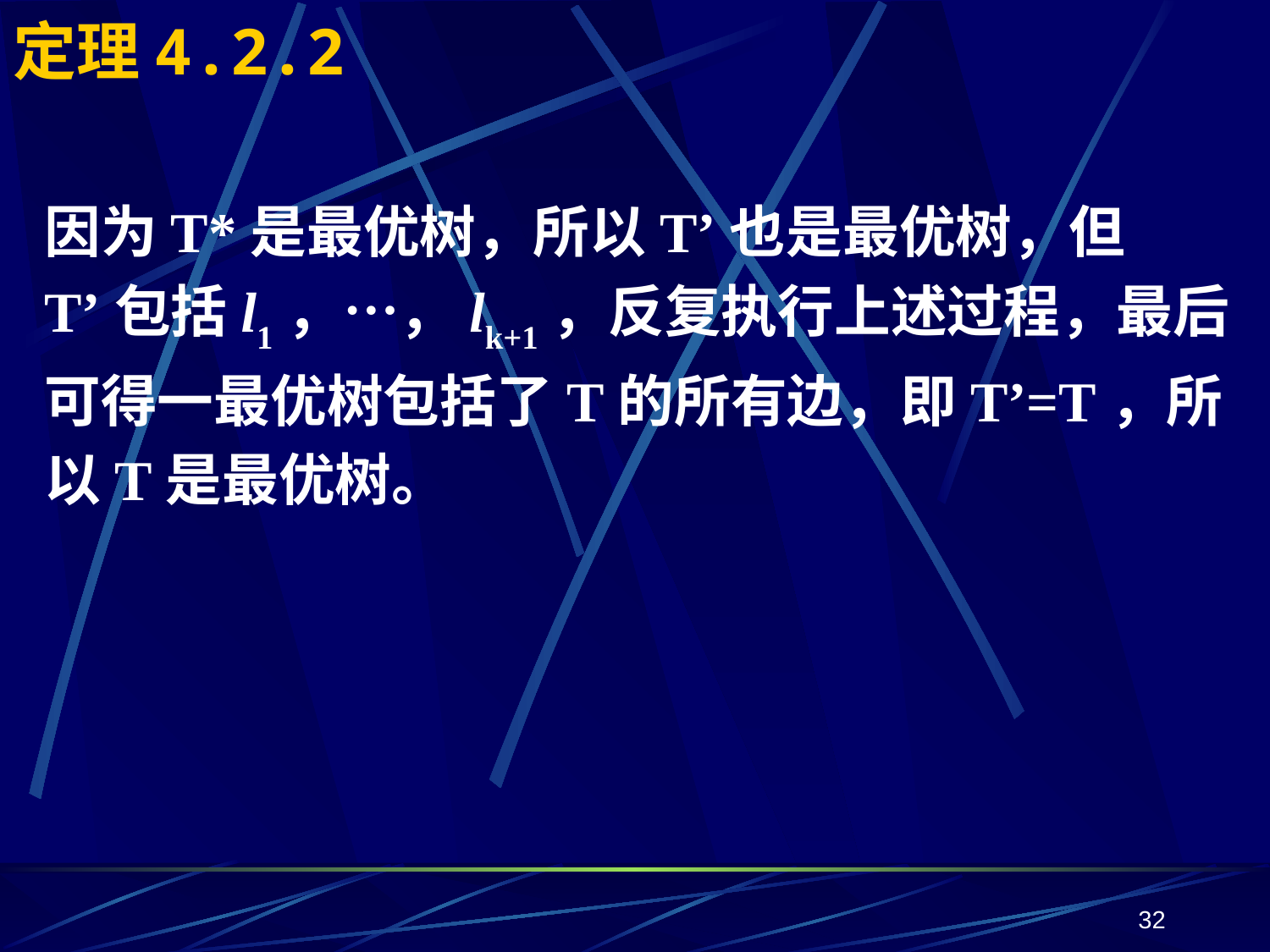

# 定理4.2.2
因为T*是最优树，所以T’也是最优树，但T’包括l1，…，lk+1，反复执行上述过程，最后可得一最优树包括了T的所有边，即T’=T，所以T是最优树。
32